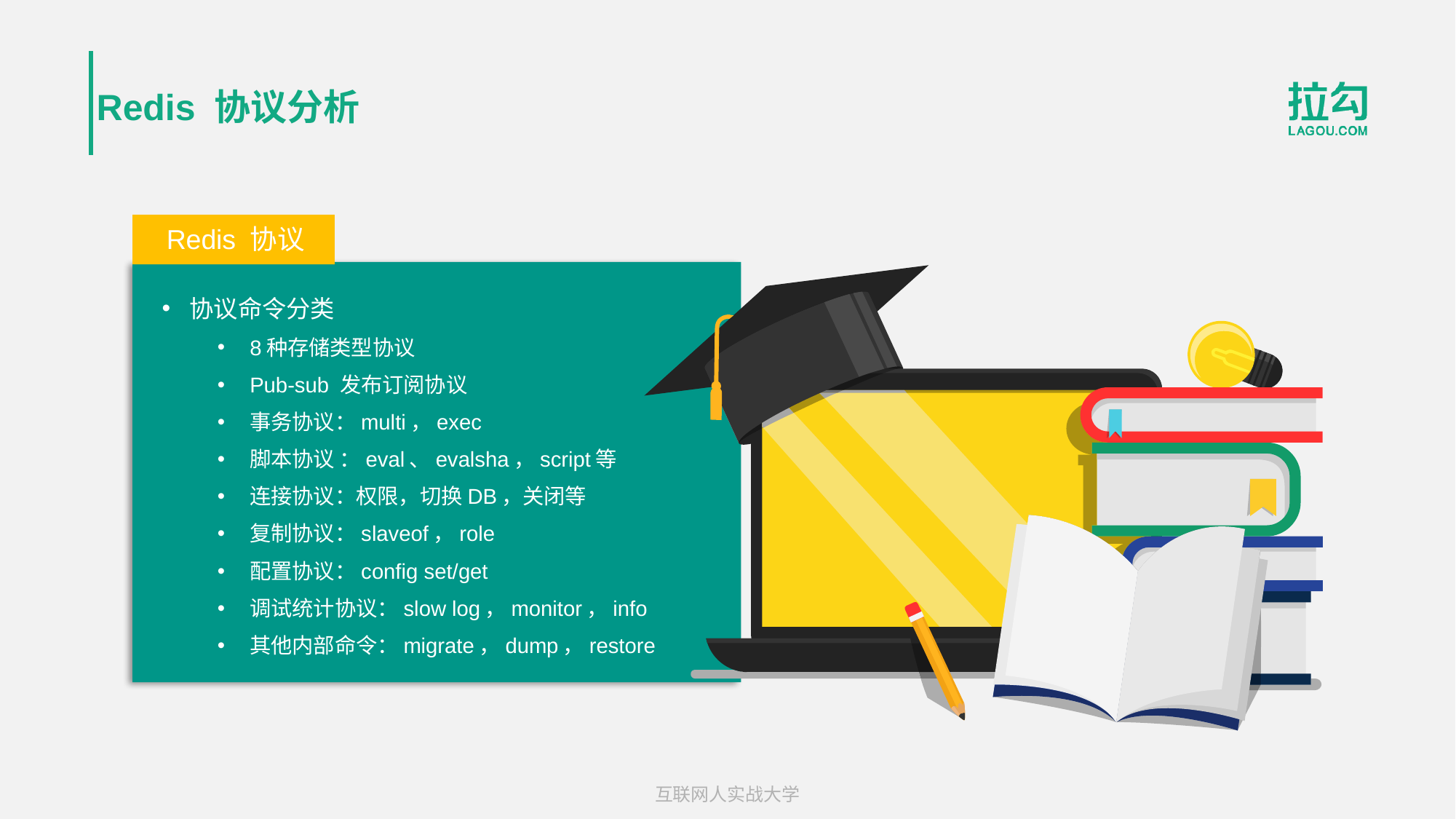

# Redis 协议分析

Redis 协议

协议命令分类
8种存储类型协议
Pub-sub 发布订阅协议
事务协议：multi，exec
脚本协议 ：eval、evalsha，script等
连接协议：权限，切换DB，关闭等
复制协议：slaveof，role
配置协议：config set/get
调试统计协议：slow log，monitor，info
其他内部命令：migrate，dump，restore